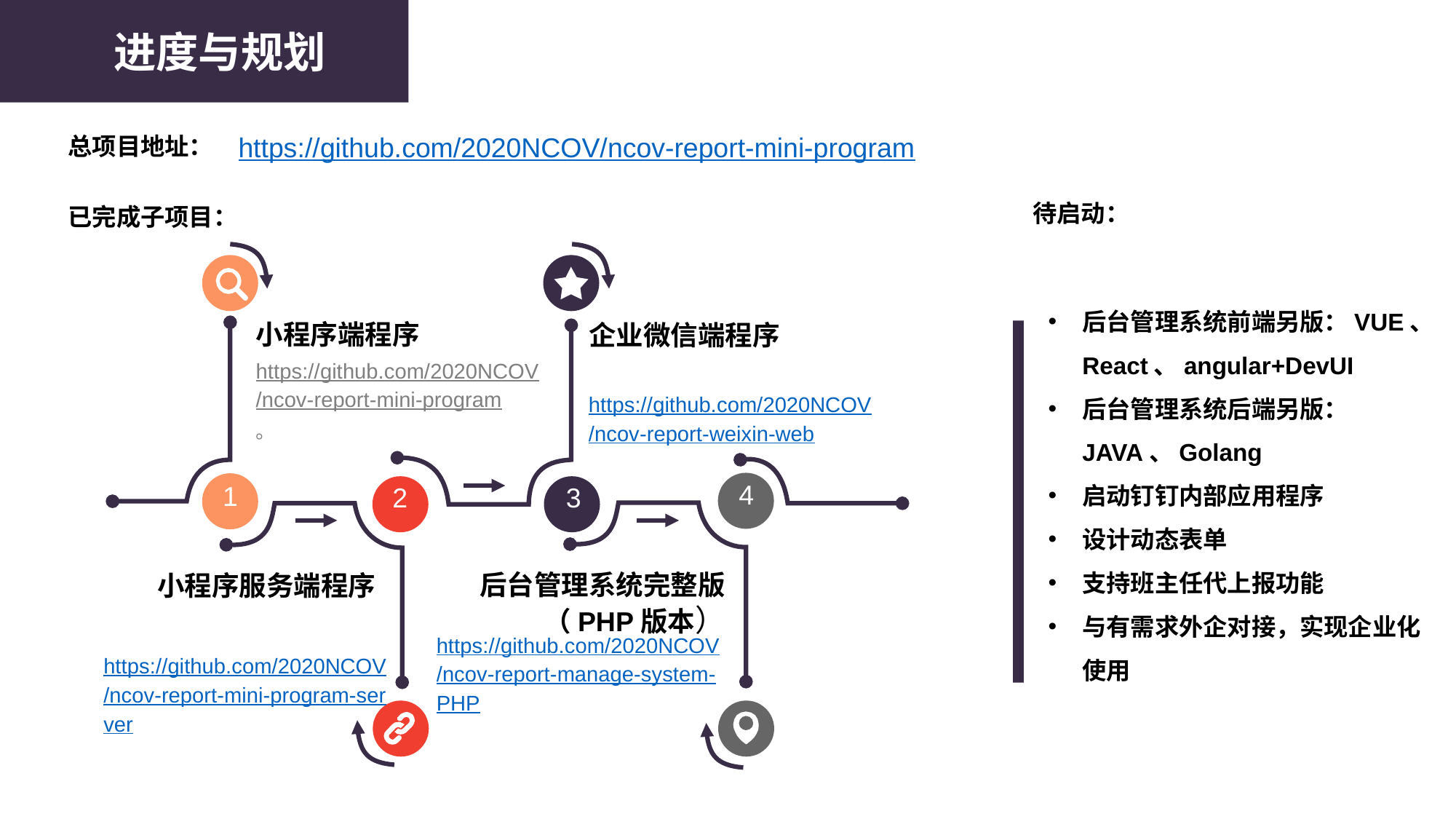

进度与规划
总项目地址：
https://github.com/2020NCOV/ncov-report-mini-program
待启动：
已完成子项目：

后台管理系统前端另版：VUE、React、angular+DevUI
后台管理系统后端另版：JAVA、Golang
启动钉钉内部应用程序
设计动态表单
支持班主任代上报功能
与有需求外企对接，实现企业化使用
小程序端程序
企业微信端程序

https://github.com/2020NCOV/ncov-report-mini-program。
 https://github.com/2020NCOV/ncov-report-weixin-web

4
1

2
3

后台管理系统完整版（PHP版本）
小程序服务端程序
 https://github.com/2020NCOV/ncov-report-mini-program-server
https://github.com/2020NCOV/ncov-report-manage-system-PHP